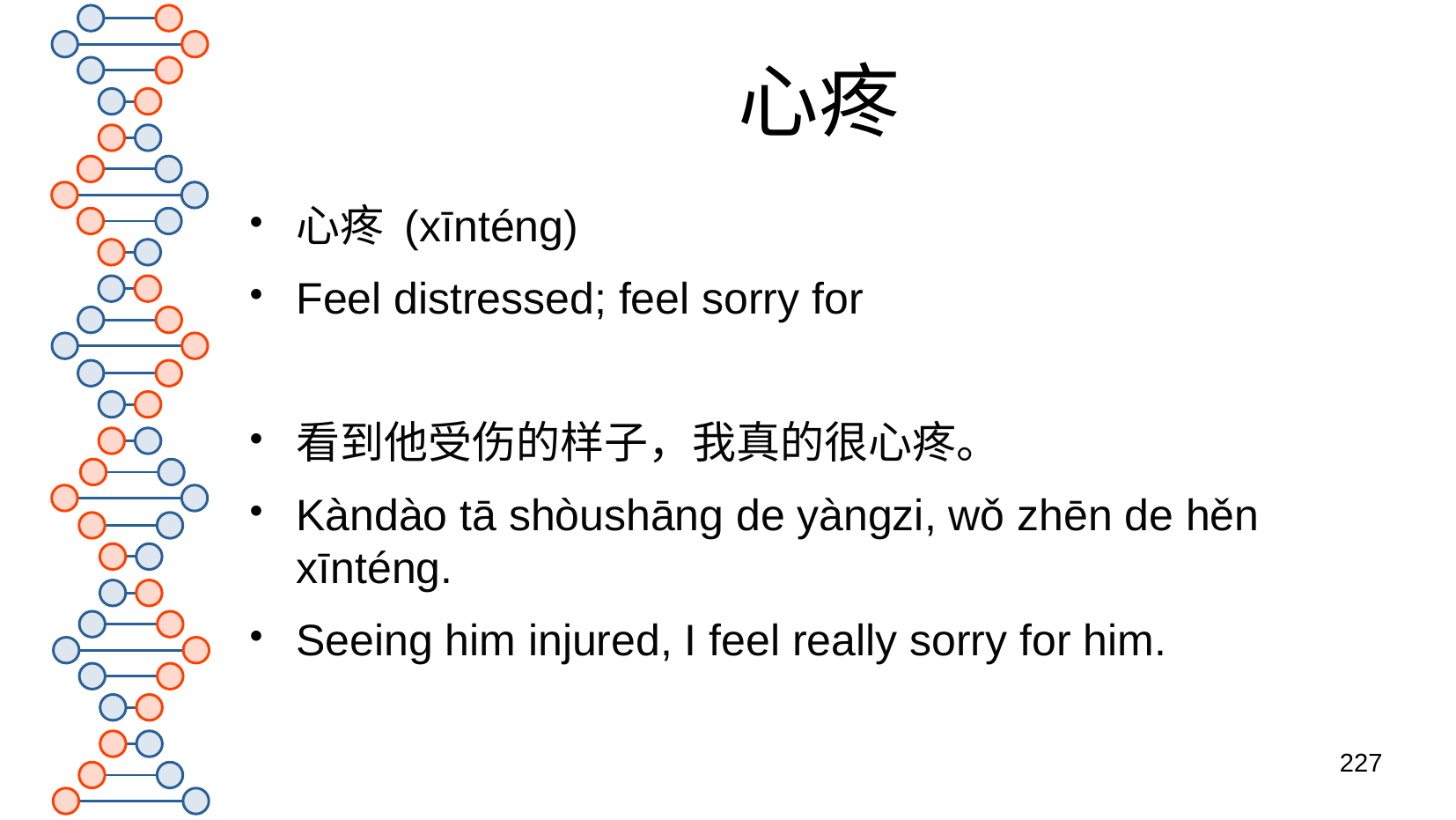

# 心疼
心疼 (xīnténg)
Feel distressed; feel sorry for

看到他受伤的样子，我真的很心疼。
Kàndào tā shòushāng de yàngzi, wǒ zhēn de hěn xīnténg.
Seeing him injured, I feel really sorry for him.

227